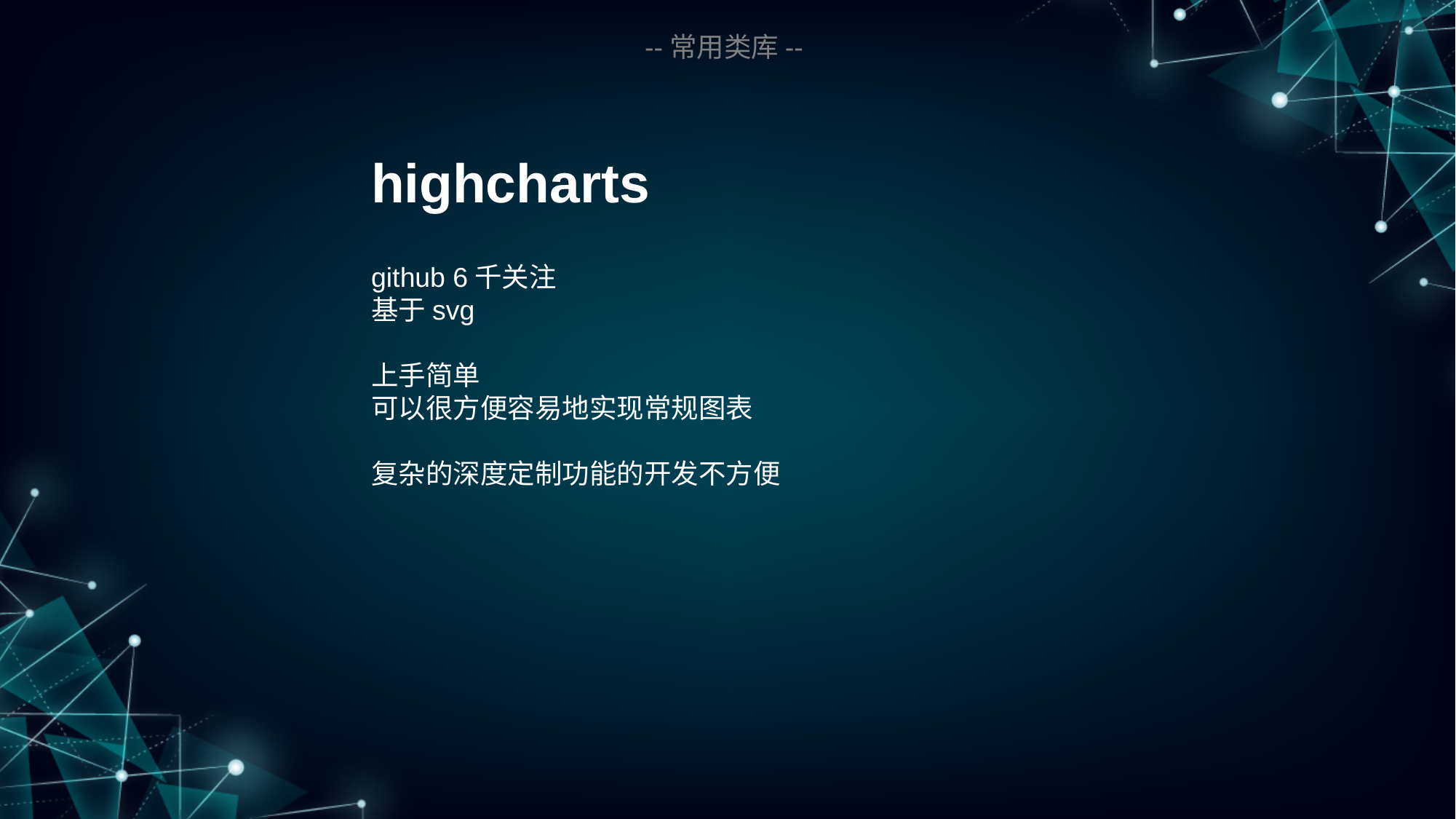

--常用类库--
highcharts
github 6千关注
基于svg

上手简单
可以很方便容易地实现常规图表

复杂的深度定制功能的开发不方便